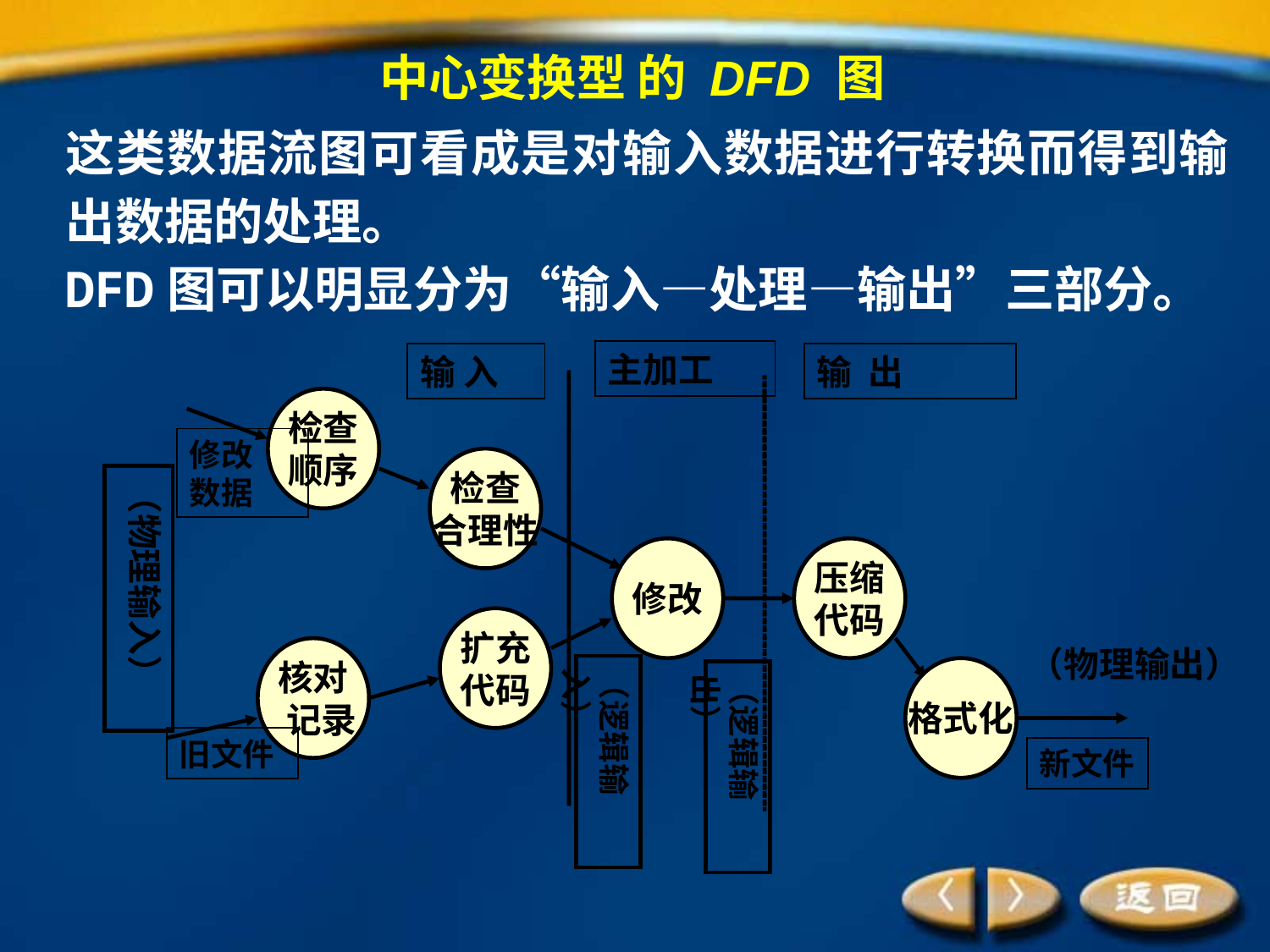

中心变换型 的 DFD 图
这类数据流图可看成是对输入数据进行转换而得到输出数据的处理。
DFD图可以明显分为“输入—处理—输出”三部分。
主加工
输 入
输  出

检查
顺序

修改
数据
检查
合理性

修改
压缩
代码

扩充
代码

核对
 记录

格式化

旧文件
新文件
（物理输入）
（物理输出）
（逻辑输入）
（逻辑输出）